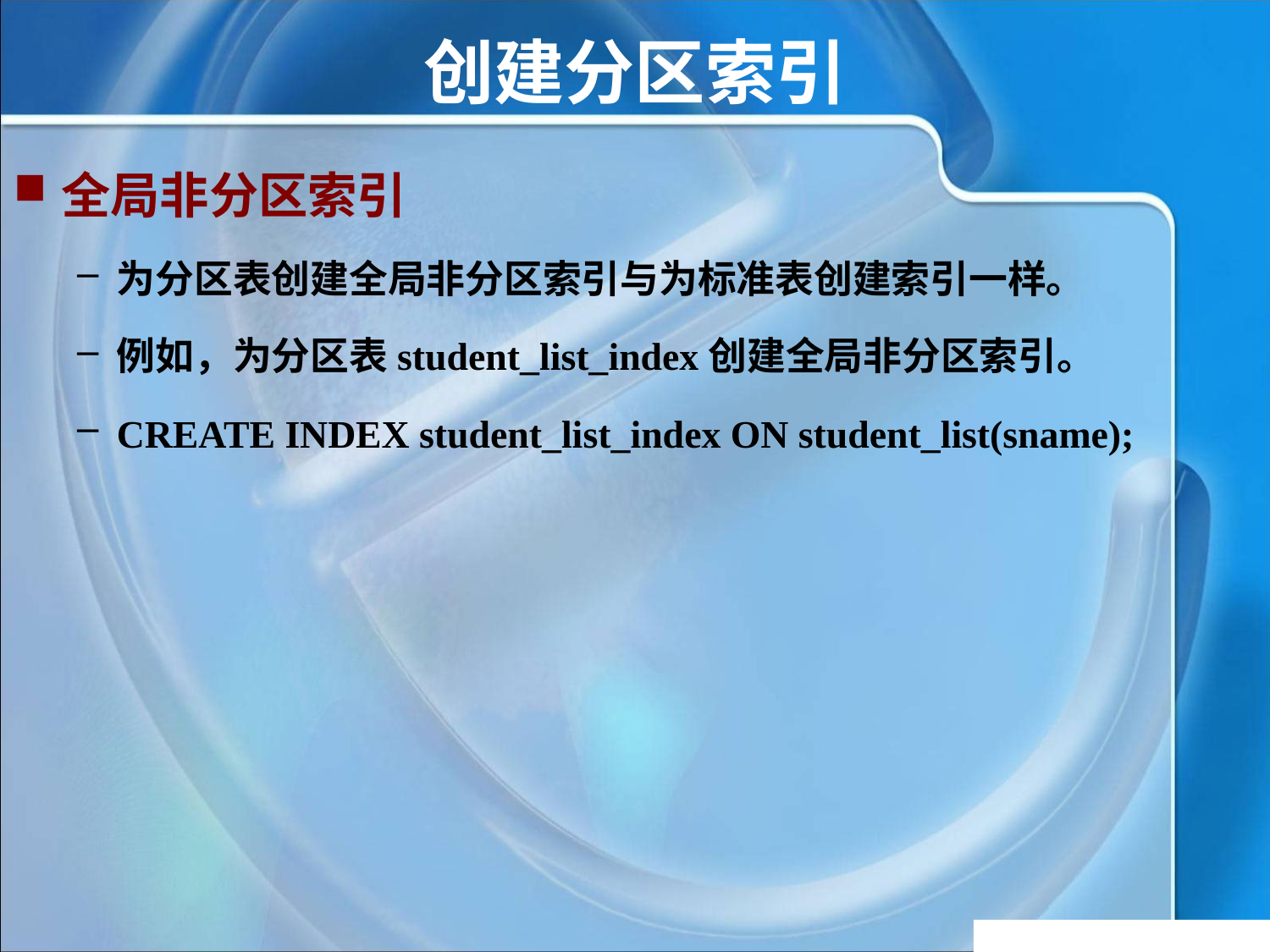

# 创建分区索引
全局非分区索引
为分区表创建全局非分区索引与为标准表创建索引一样。
例如，为分区表student_list_index创建全局非分区索引。
CREATE INDEX student_list_index ON student_list(sname);
161